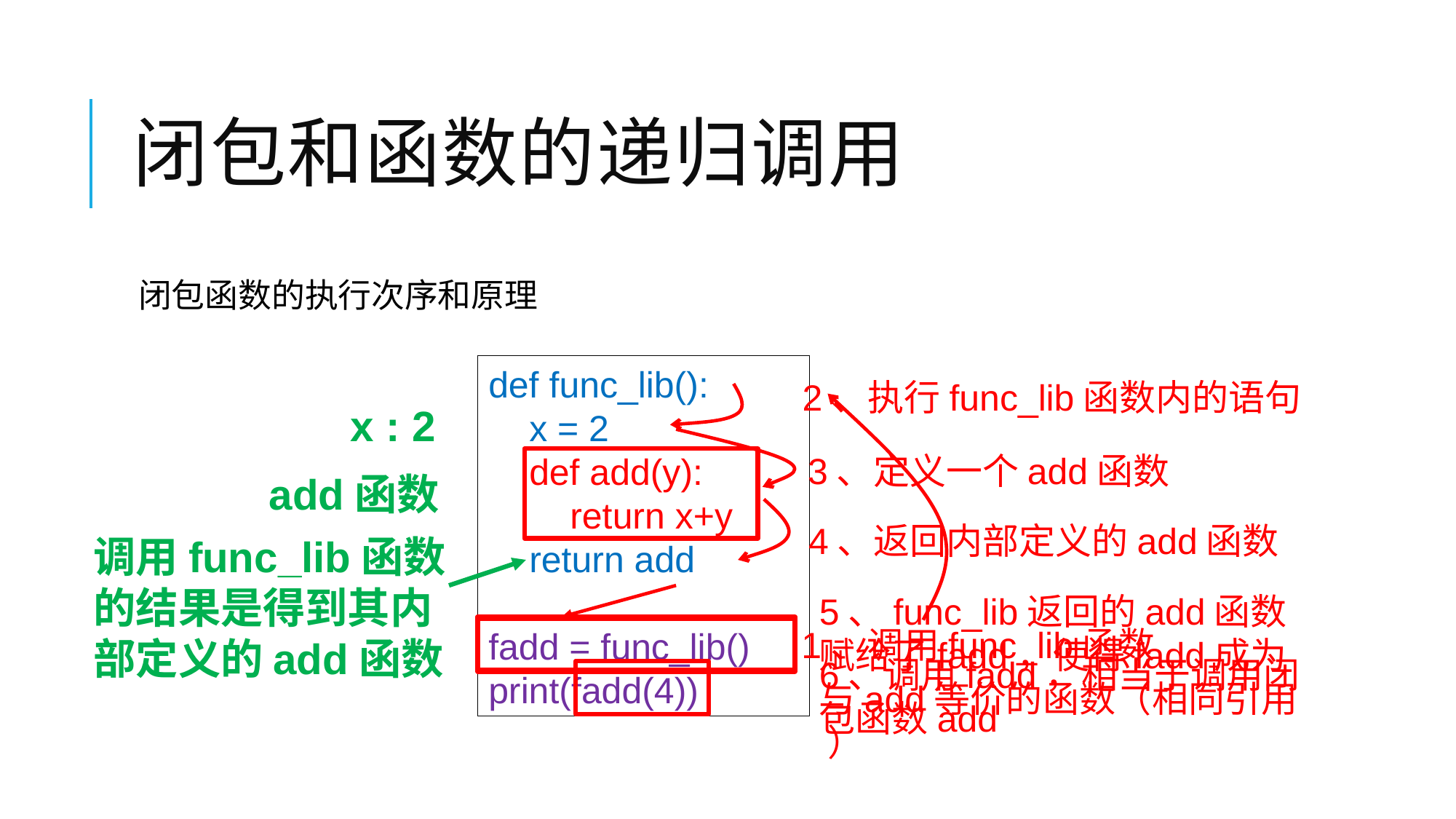

# 闭包和函数的递归调用
闭包函数的执行次序和原理

def func_lib():
    x = 2
    def add(y):
        return x+y
    return add

fadd = func_lib()
print(fadd(4))
2、执行func_lib函数内的语句

x : 2

3、定义一个add函数

add函数

4、返回内部定义的add函数
调用func_lib函数的结果是得到其内部定义的add函数
5、func_lib返回的add函数赋给了fadd，使得fadd成为与add等价的函数（相同引用 ）

1、调用func_lib函数

6、调用fadd，相当于调用闭包函数add